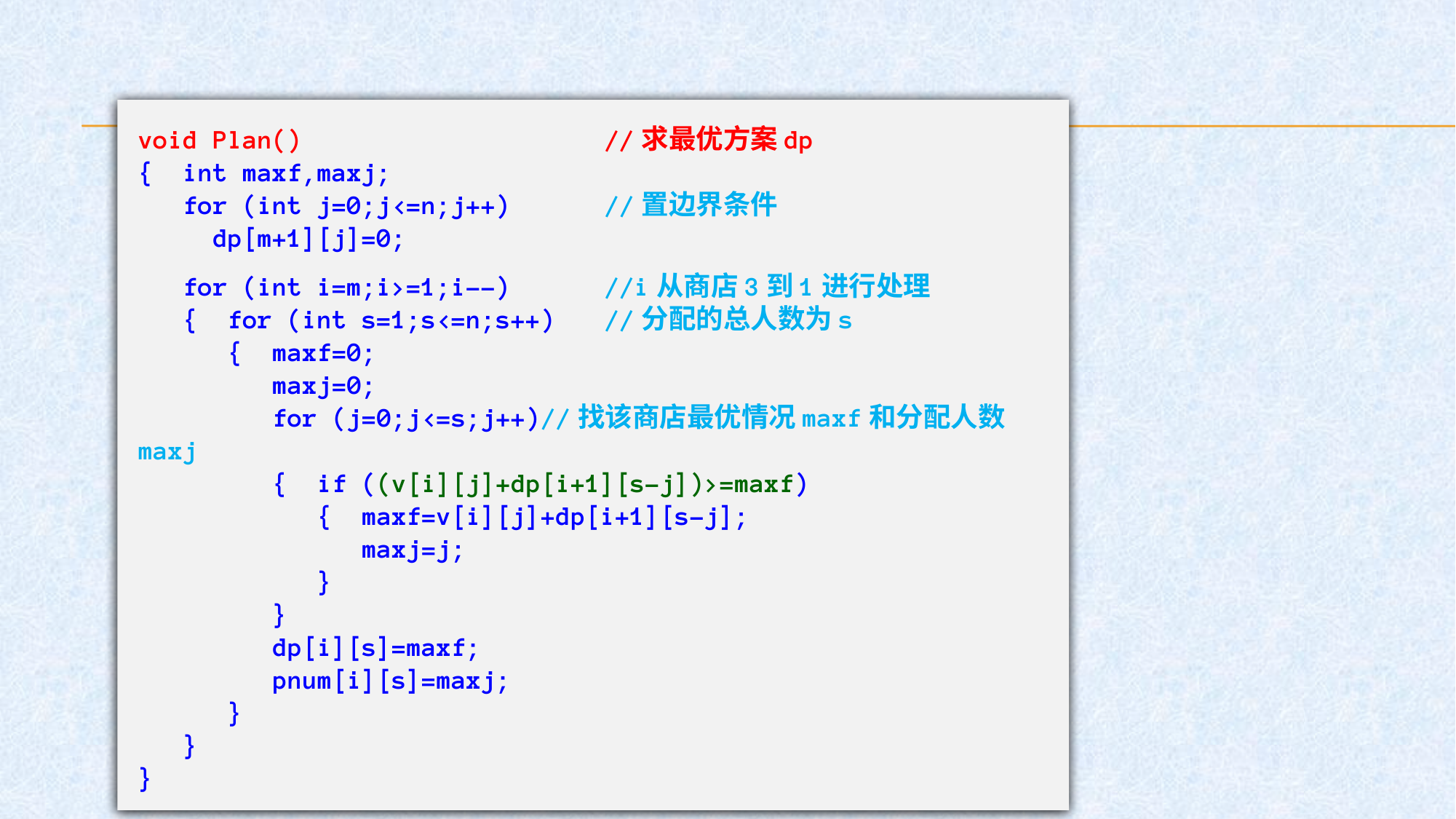

void Plan()			  //求最优方案dp
{  int maxf,maxj;
   for (int j=0;j<=n;j++)	  //置边界条件
     dp[m+1][j]=0;
   for (int i=m;i>=1;i--)	  //i从商店3到1进行处理
   {  for (int s=1;s<=n;s++)	  //分配的总人数为s
      {  maxf=0;
         maxj=0;
         for (j=0;j<=s;j++)//找该商店最优情况maxf和分配人数maxj
         {  if ((v[i][j]+dp[i+1][s-j])>=maxf)
            {  maxf=v[i][j]+dp[i+1][s-j];
               maxj=j;
            }
         }
         dp[i][s]=maxf;
         pnum[i][s]=maxj;
      }
   }
}